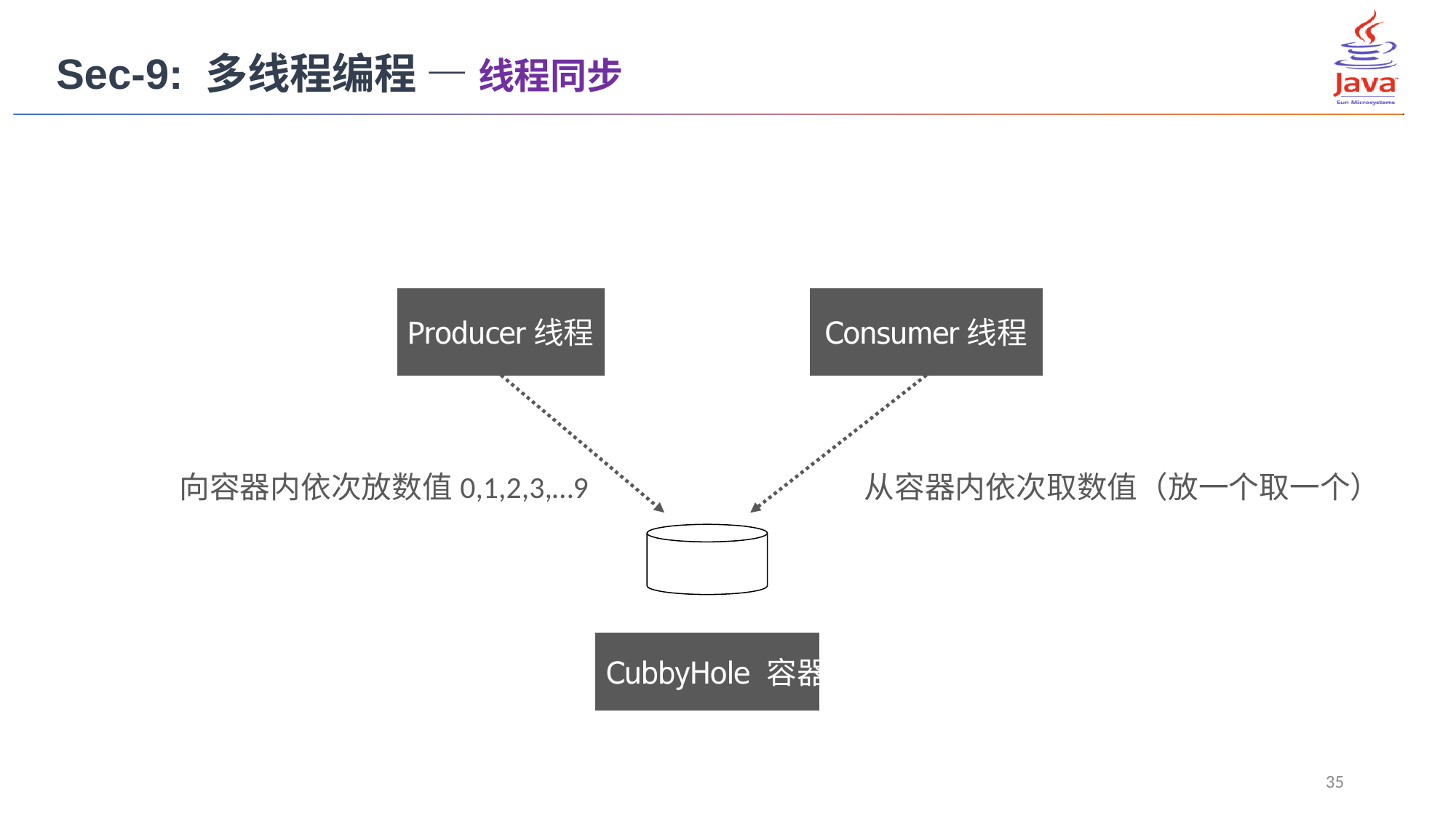

Sec-9: 多线程编程 — 线程同步
Producer线程
Consumer线程

向容器内依次放数值0,1,2,3,…9
从容器内依次取数值（放一个取一个）

CubbyHole 容器
35